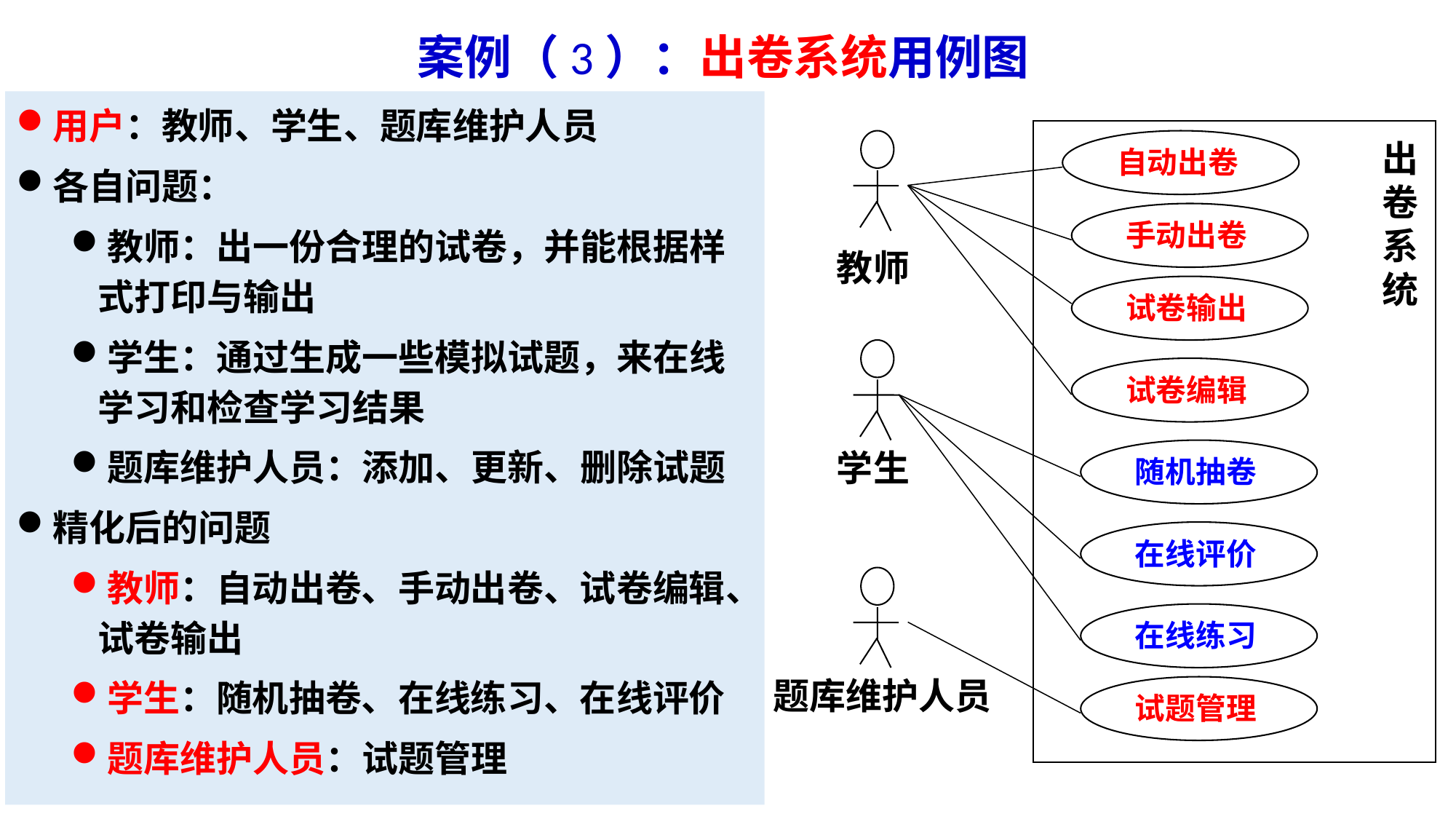

# 案例（3）：出卷系统用例图
用户：教师、学生、题库维护人员
各自问题：
教师：出一份合理的试卷，并能根据样式打印与输出
学生：通过生成一些模拟试题，来在线学习和检查学习结果
题库维护人员：添加、更新、删除试题
精化后的问题
教师：自动出卷、手动出卷、试卷编辑、试卷输出
学生：随机抽卷、在线练习、在线评价
题库维护人员：试题管理

自动出卷
出卷系统

手动出卷
教师

试卷输出

试卷编辑

学生

随机抽卷

在线评价

在线练习

题库维护人员

试题管理